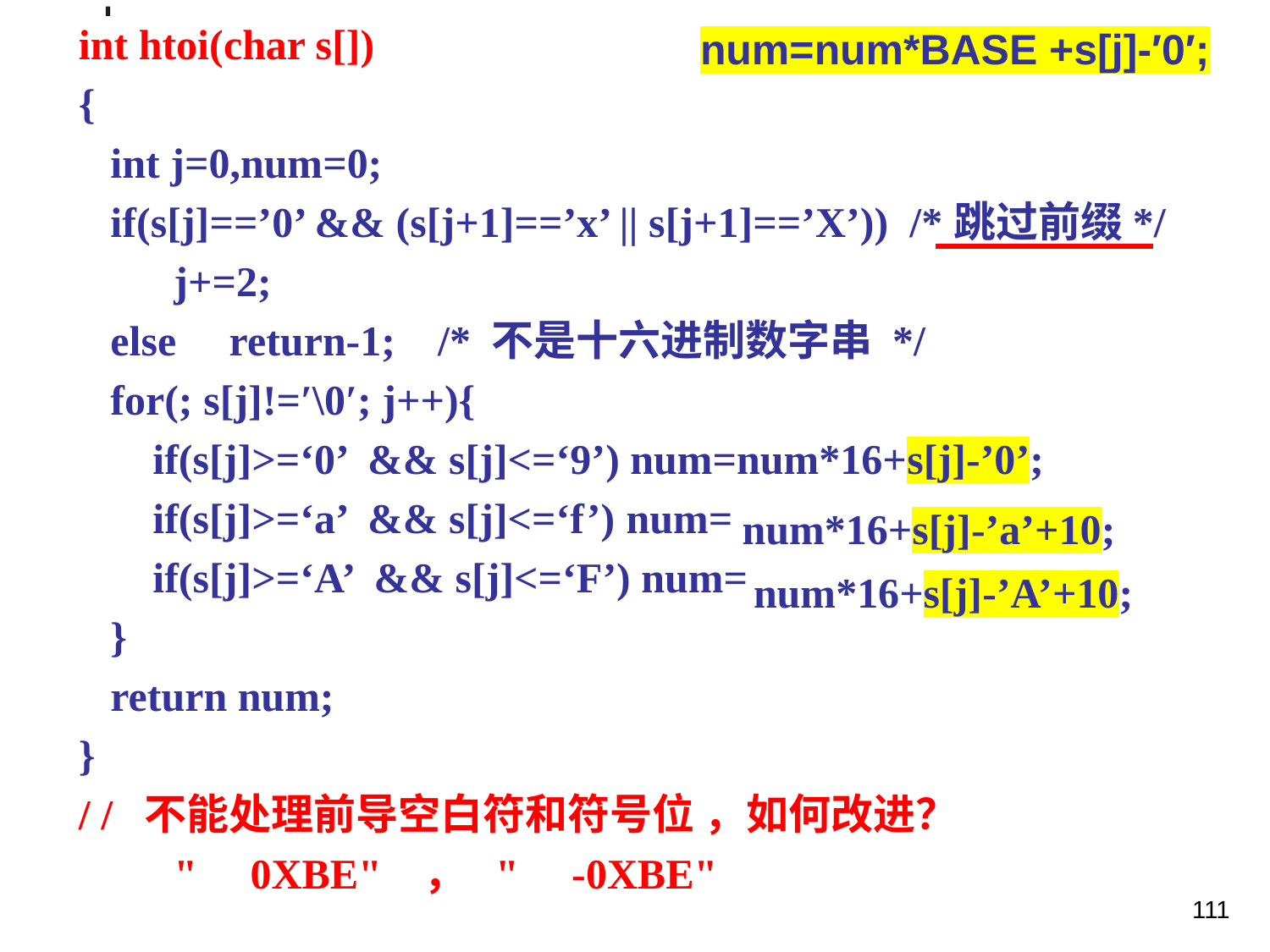

int htoi(char s[])
{
   int j=0,num=0;
   if(s[j]==’0’ && (s[j+1]==’x’ || s[j+1]==’X’))  /*跳过前缀*/
         j+=2;
   else     return-1;    /* 不是十六进制数字串 */
   for(; s[j]!=′\0′; j++){
       if(s[j]>=‘0’  && s[j]<=‘9’) num=num*16+s[j]-’0’;
  	if(s[j]>=‘a’  && s[j]<=‘f’) num=
	if(s[j]>=‘A’  && s[j]<=‘F’) num=
   }
   return num;
}
/ /  不能处理前导空白符和符号位 ，如何改进？
         "     0XBE"   ，  "     -0XBE"
num=num*BASE +s[j]-′0′;
num*16+s[j]-’a’+10;
num*16+s[j]-’A’+10;
111